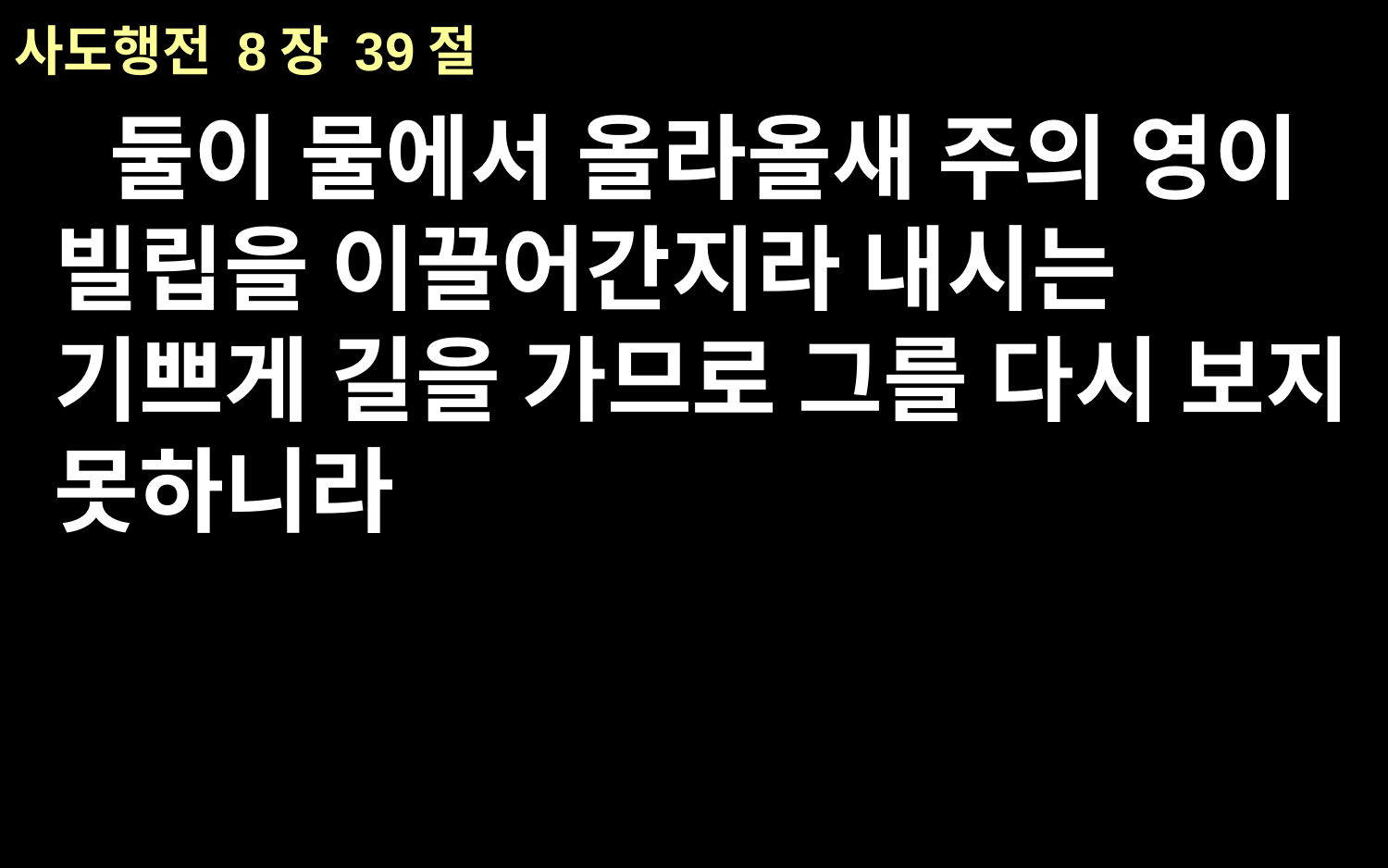

# 사도행전 8장 39절
둘이 물에서 올라올새 주의 영이 빌립을 이끌어간지라 내시는 기쁘게 길을 가므로 그를 다시 보지 못하니라